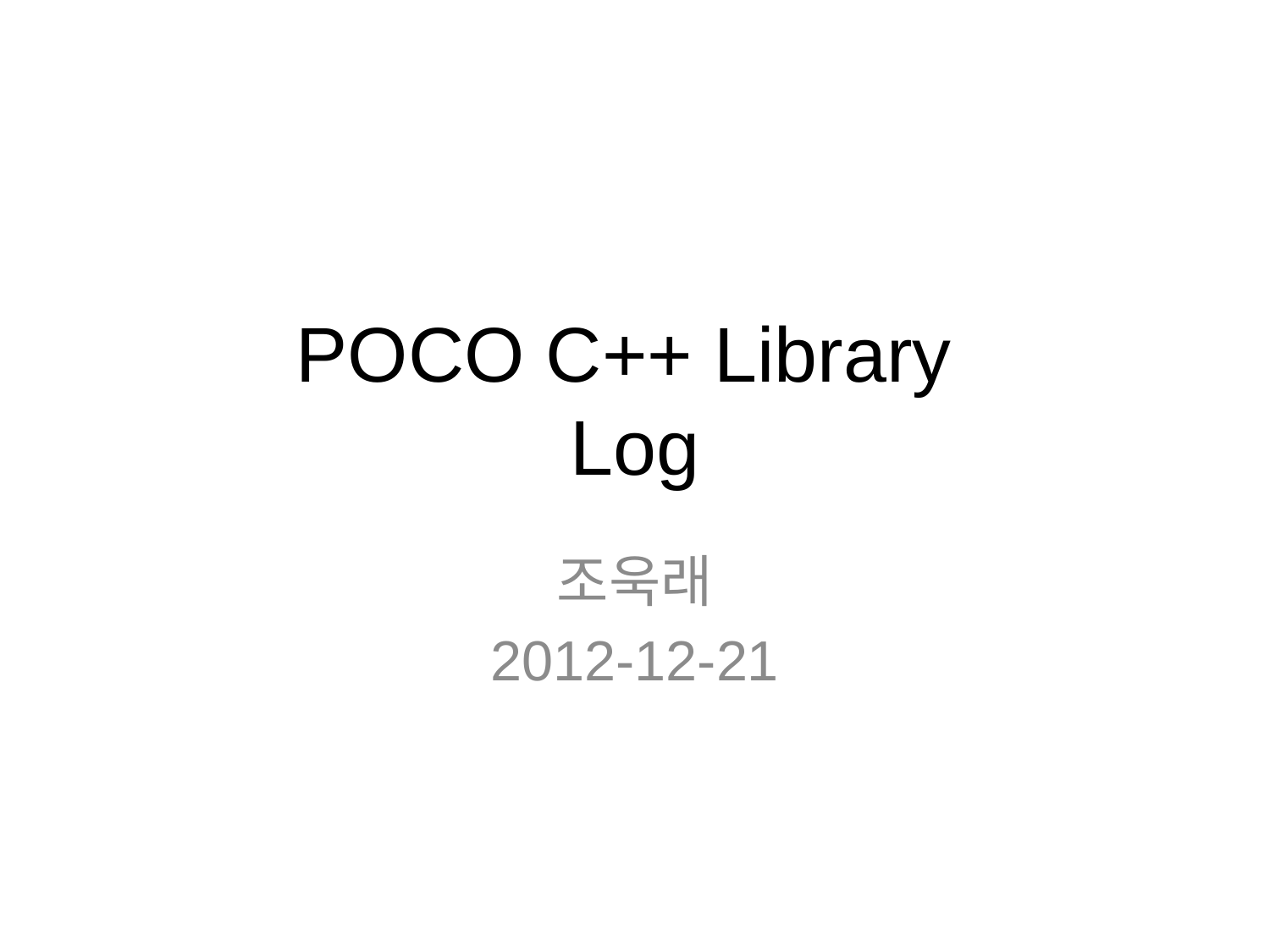

# POCO C++ Library Log
조욱래
2012-12-21